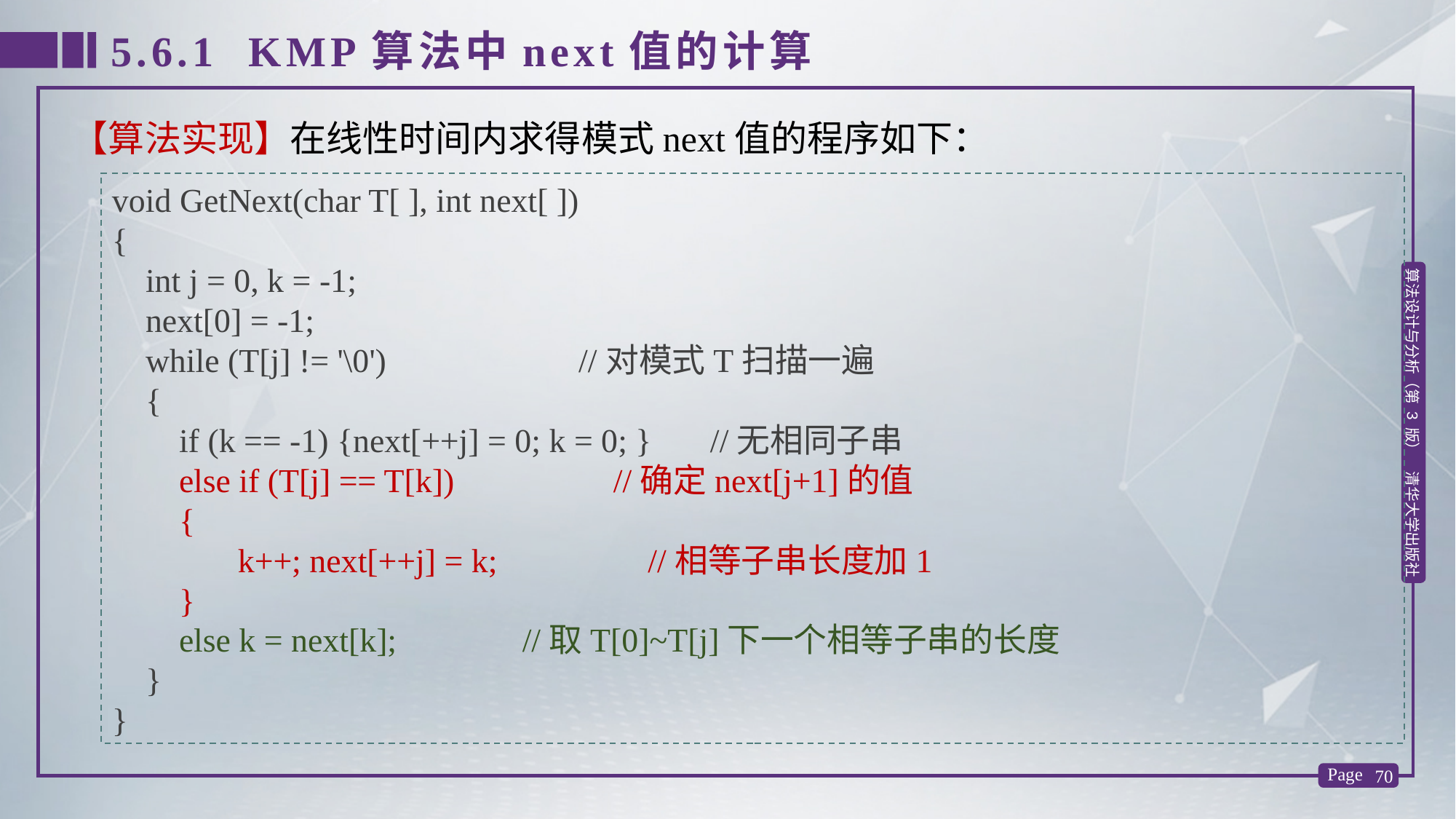

5.6.1  KMP算法中next值的计算
【算法实现】在线性时间内求得模式next值的程序如下：
void GetNext(char T[ ], int next[ ])
{
    int j = 0, k = -1;
    next[0] = -1;
    while (T[j] != '\0')                       //对模式T扫描一遍
    {
        if (k == -1) {next[++j] = 0; k = 0; }       //无相同子串
        else if (T[j] == T[k])                   //确定next[j+1]的值
        {
	  k++; next[++j] = k;                  //相等子串长度加1
        }
        else k = next[k];               //取T[0]~T[j]下一个相等子串的长度
    }
}